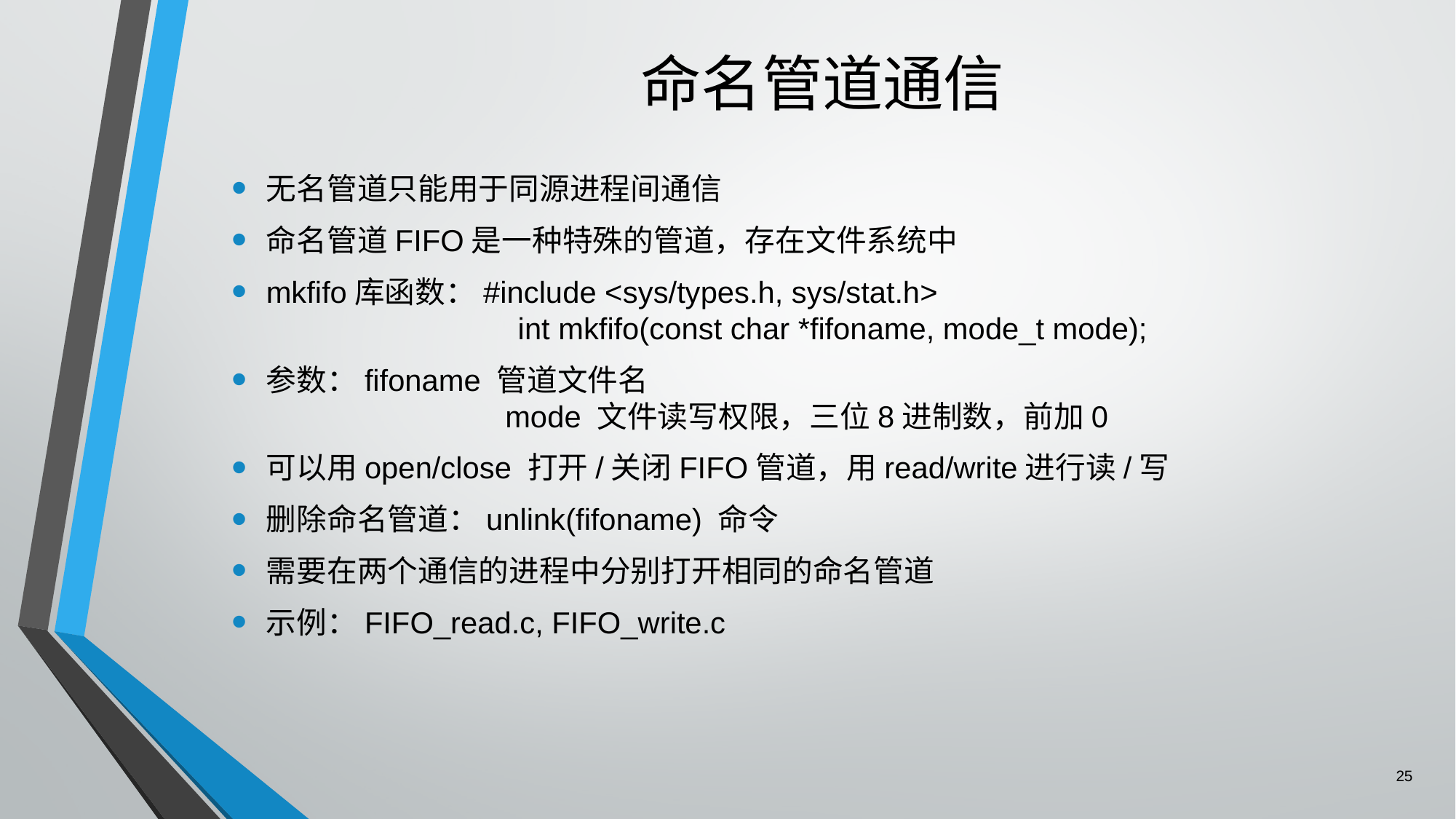

# 命名管道通信
无名管道只能用于同源进程间通信
命名管道FIFO是一种特殊的管道，存在文件系统中
mkfifo库函数：#include <sys/types.h, sys/stat.h>
		    int mkfifo(const char *fifoname, mode_t mode);
参数：fifoname 管道文件名
		  mode 文件读写权限，三位8进制数，前加0
可以用open/close 打开/关闭FIFO管道，用read/write进行读/写
删除命名管道：unlink(fifoname) 命令
需要在两个通信的进程中分别打开相同的命名管道
示例：FIFO_read.c, FIFO_write.c
25